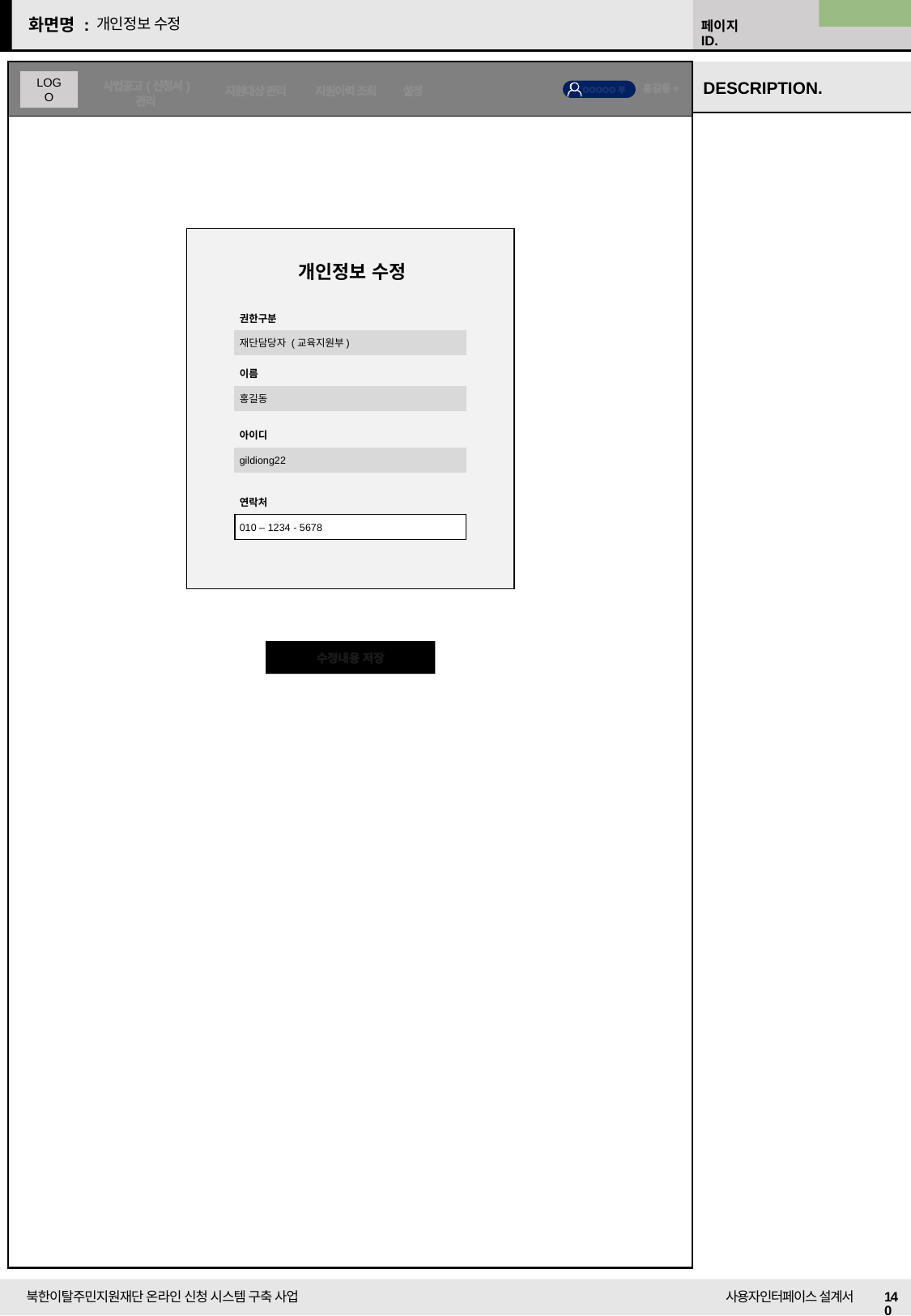

22/09/13 수정
개인정보 수정

개인정보 수정
권한구분
재단담당자 (교육지원부)
이름
홍길동
아이디
gildiong22
연락처
010 – 1234 - 5678
수정내용 저장
140